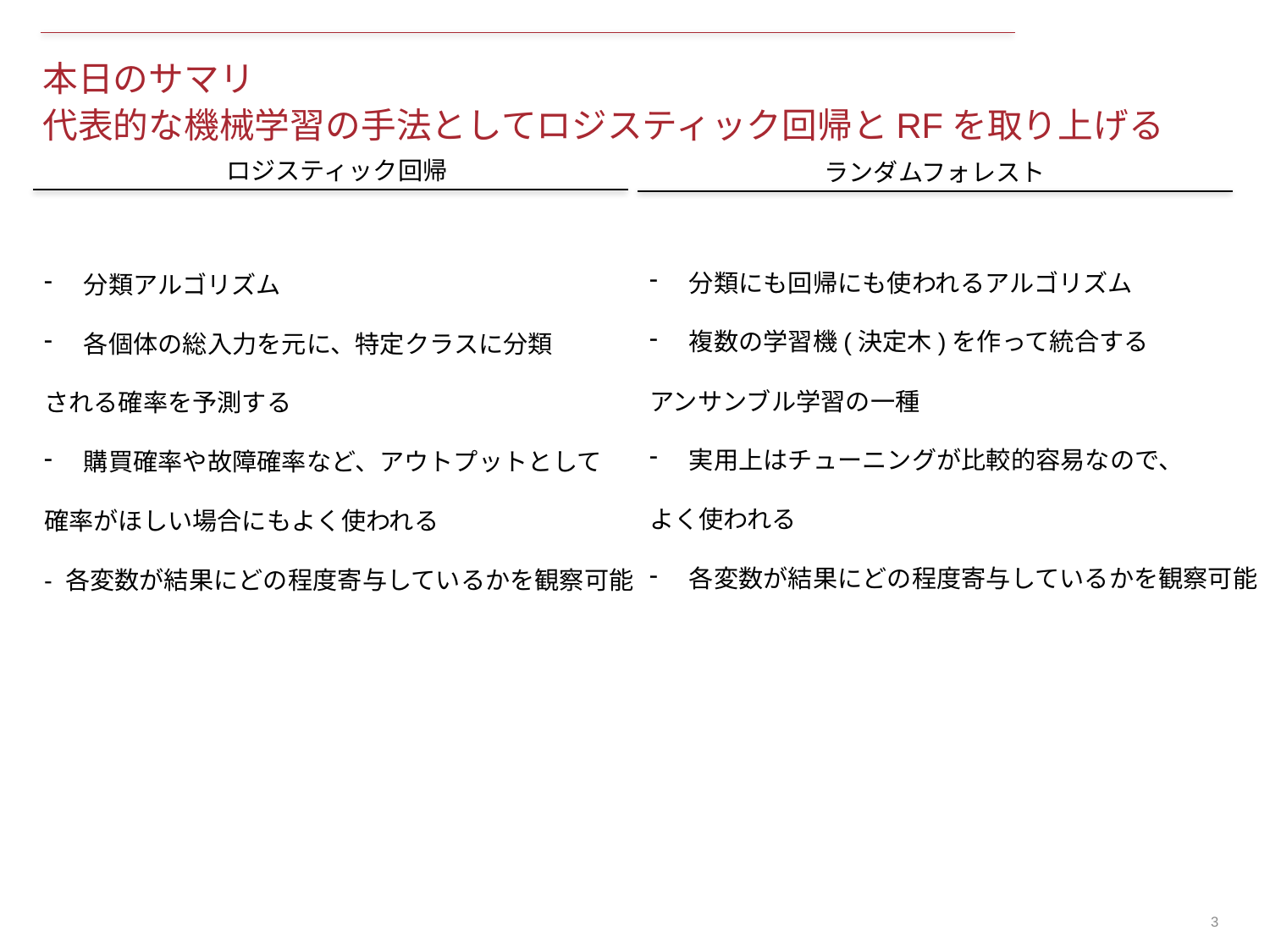

# 本日のサマリ 代表的な機械学習の手法としてロジスティック回帰とRFを取り上げる
ロジスティック回帰
ランダムフォレスト
分類にも回帰にも使われるアルゴリズム
複数の学習機(決定木)を作って統合する
アンサンブル学習の一種
実用上はチューニングが比較的容易なので、
よく使われる
各変数が結果にどの程度寄与しているかを観察可能

分類アルゴリズム
各個体の総入力を元に、特定クラスに分類
される確率を予測する
購買確率や故障確率など、アウトプットとして
確率がほしい場合にもよく使われる
- 各変数が結果にどの程度寄与しているかを観察可能
3